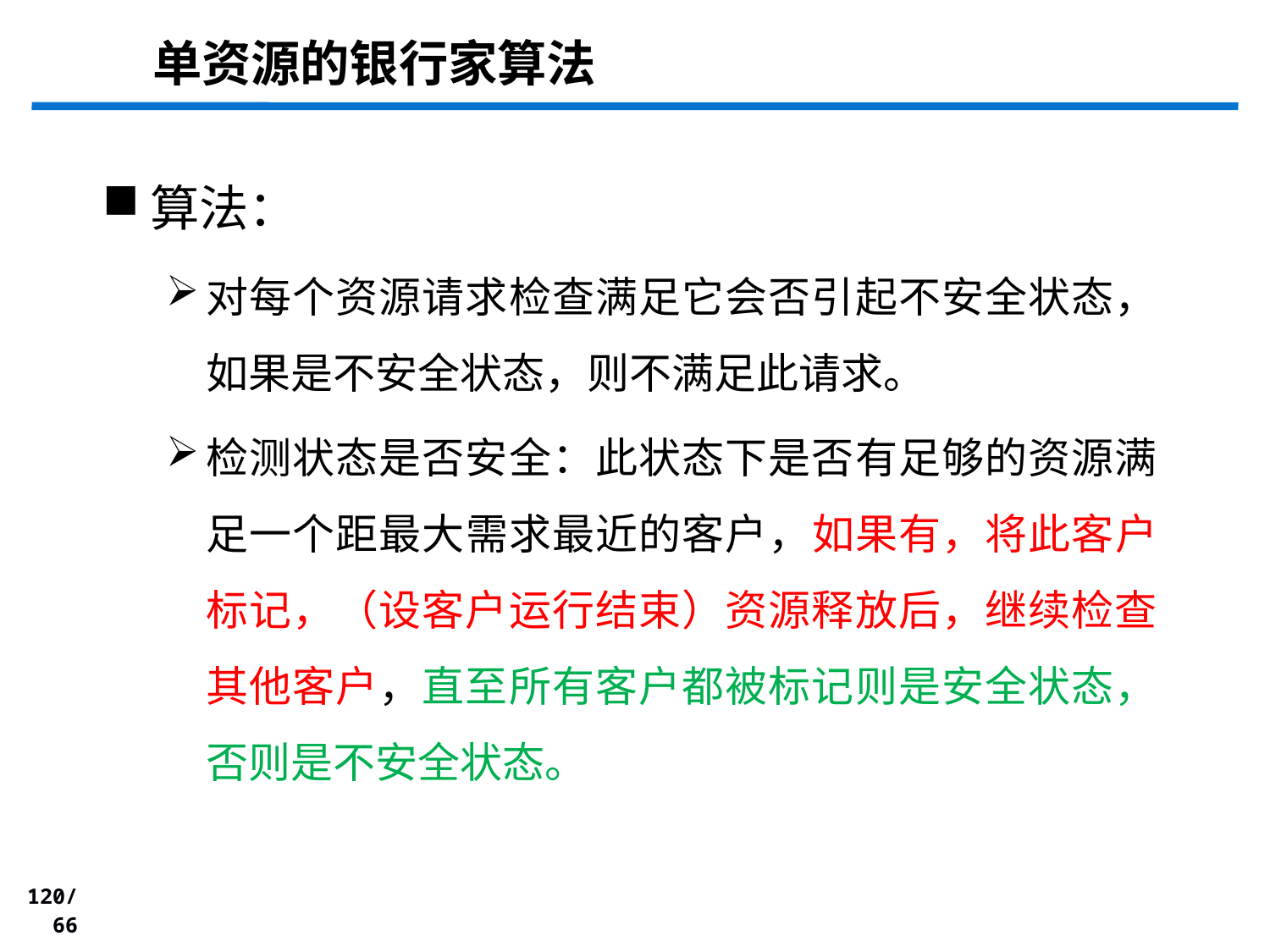

# 单资源的银行家算法
算法：
对每个资源请求检查满足它会否引起不安全状态，如果是不安全状态，则不满足此请求。
检测状态是否安全：此状态下是否有足够的资源满足一个距最大需求最近的客户，如果有，将此客户标记，（设客户运行结束）资源释放后，继续检查其他客户，直至所有客户都被标记则是安全状态，否则是不安全状态。